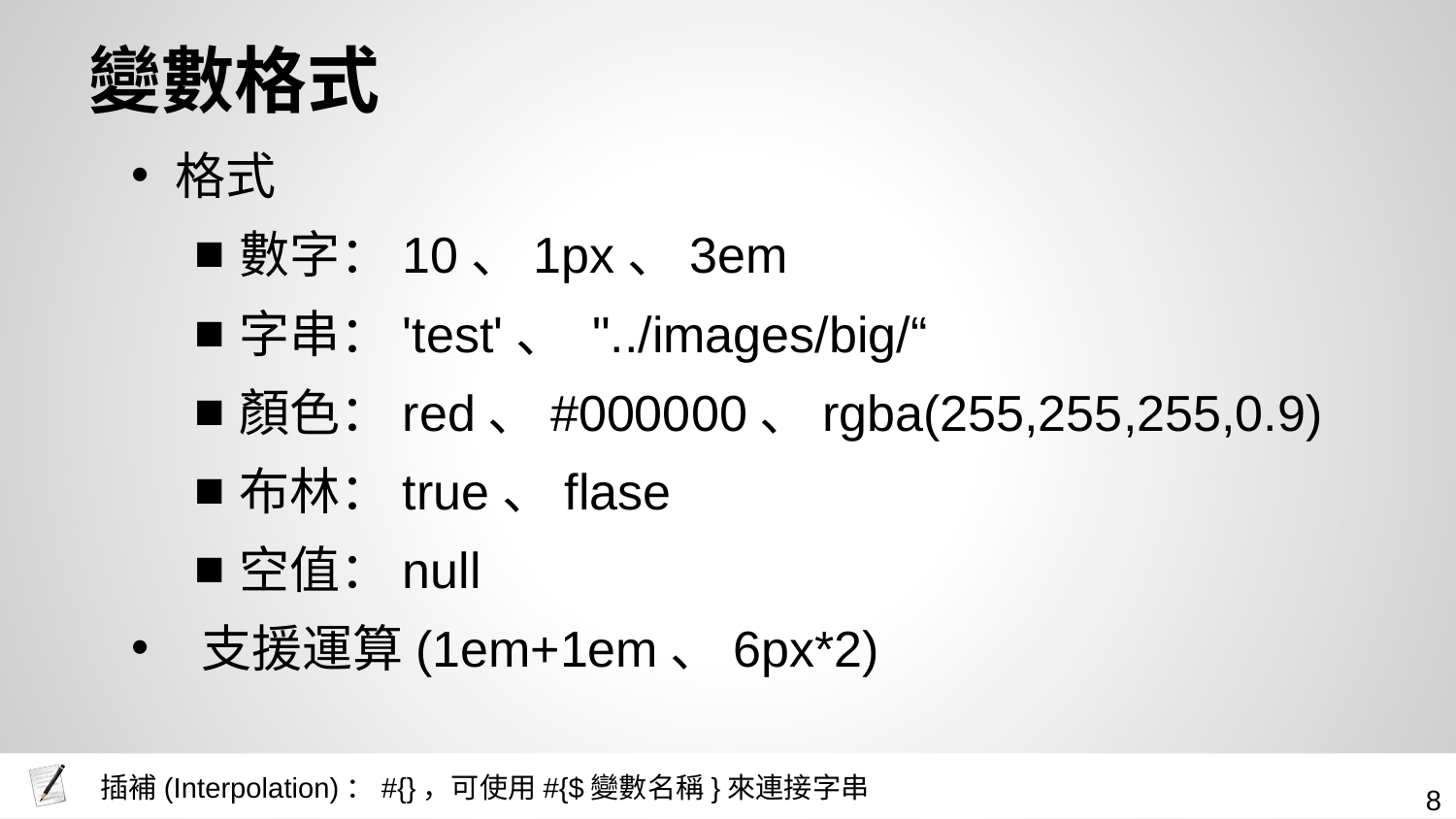

# 變數格式
格式
數字：10、1px、3em
字串：'test'、 "../images/big/“
顏色：red、#000000、rgba(255,255,255,0.9)
布林：true、flase
空值：null
 支援運算(1em+1em、6px*2)

插補(Interpolation)：#{}，可使用#{$變數名稱}來連接字串

8